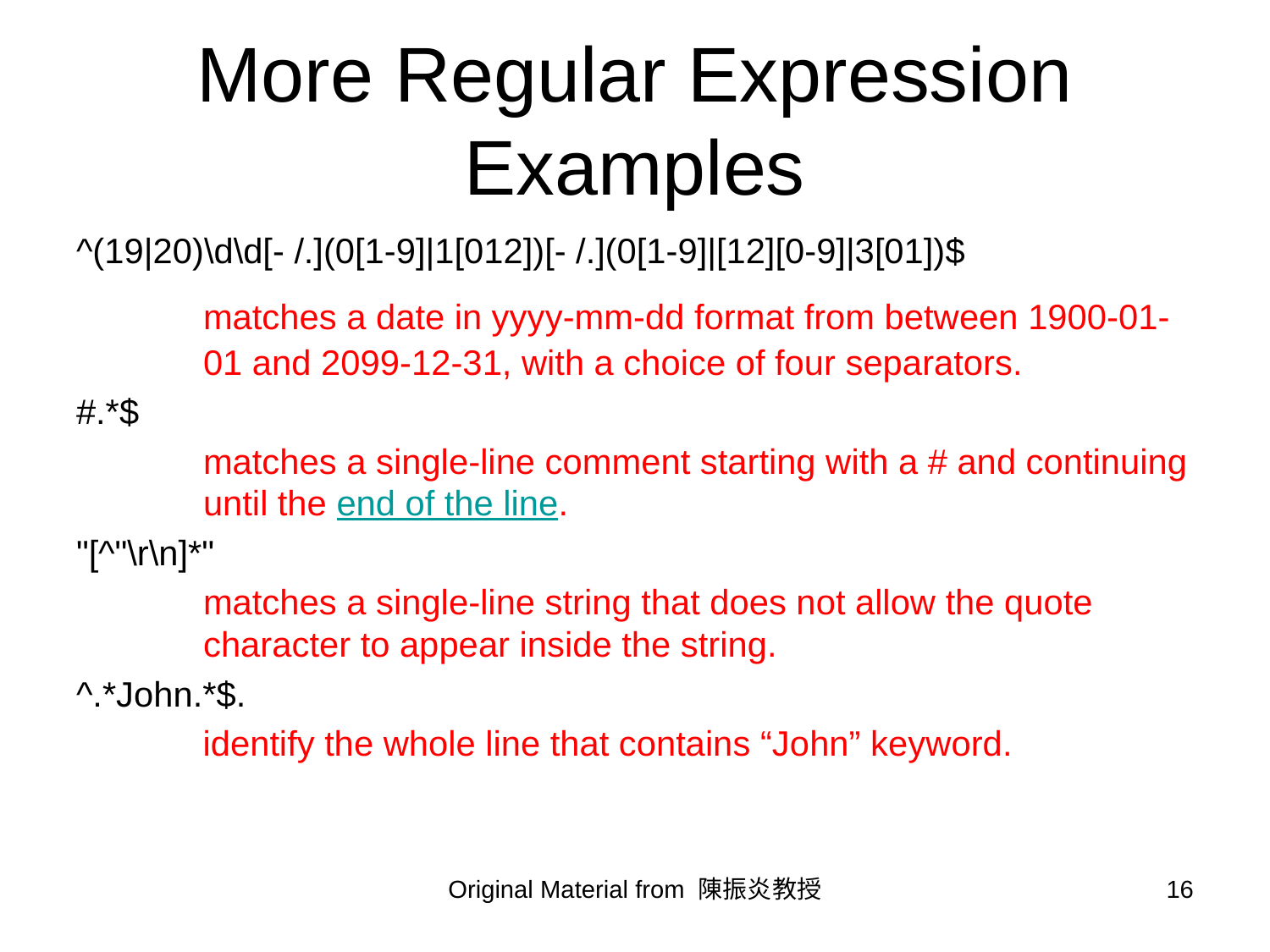

# More Regular Expression Examples
^(19|20)\d\d[- /.](0[1-9]|1[012])[- /.](0[1-9]|[12][0-9]|3[01])$
 	matches a date in yyyy-mm-dd format from between 1900-01-	01 and 2099-12-31, with a choice of four separators.
#.*$
	matches a single-line comment starting with a # and continuing 	until the end of the line.
"[^"\r\n]*"
	matches a single-line string that does not allow the quote 	character to appear inside the string.
^.*John.*$.
             identify the whole line that contains “John” keyword.
Original Material from 陳振炎教授
16